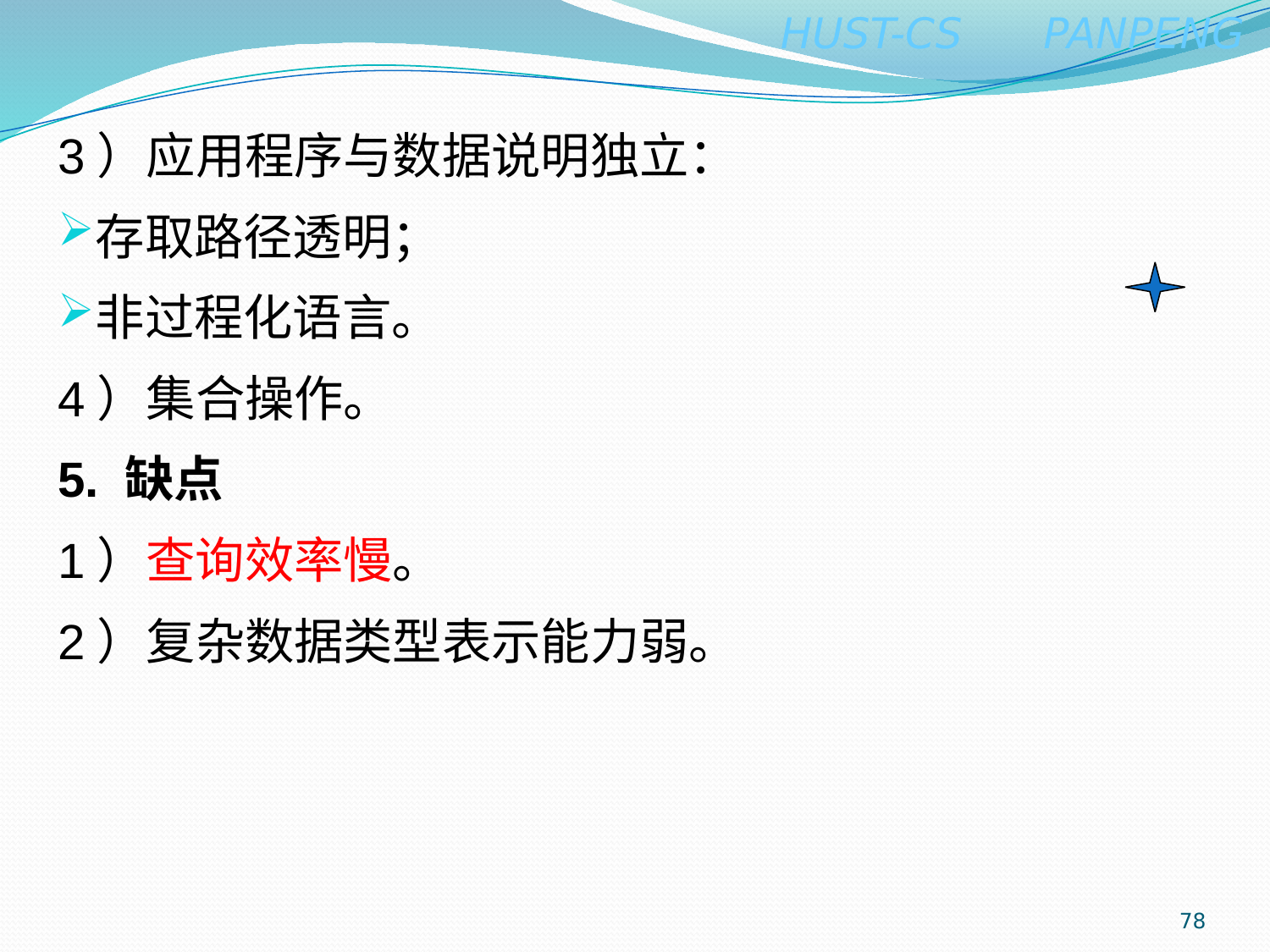

3）应用程序与数据说明独立：
存取路径透明；
非过程化语言。
4）集合操作。
5. 缺点
1）查询效率慢。
2）复杂数据类型表示能力弱。

78